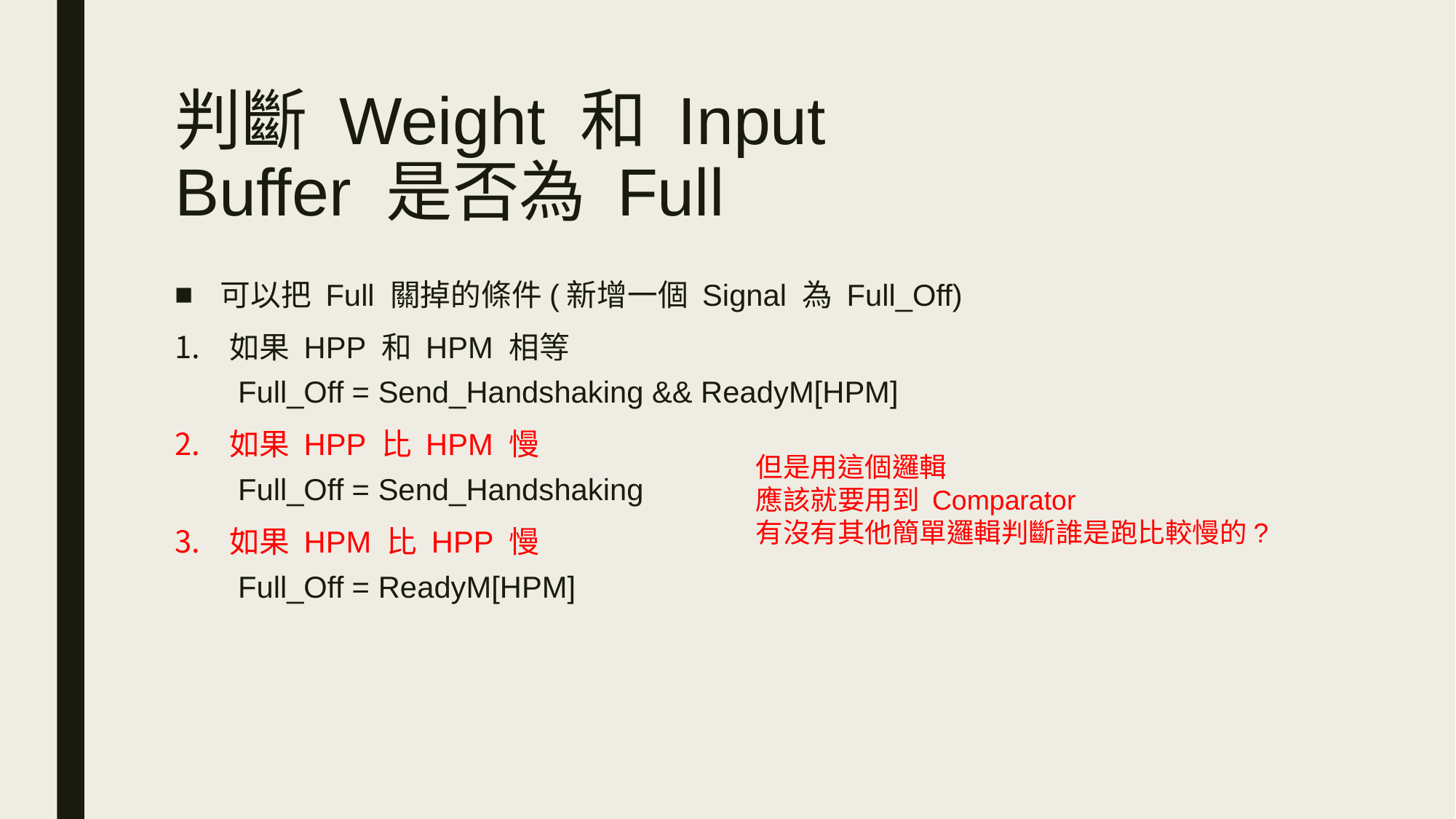

# 判斷 Weight 和 Input Buffer 是否為 Full
可以把 Full 關掉的條件(新增一個 Signal 為 Full_Off)
如果 HPP 和 HPM 相等
Full_Off = Send_Handshaking && ReadyM[HPM]
如果 HPP 比 HPM 慢
Full_Off = Send_Handshaking
如果 HPM 比 HPP 慢
Full_Off = ReadyM[HPM]
但是用這個邏輯
應該就要用到 Comparator
有沒有其他簡單邏輯判斷誰是跑比較慢的?